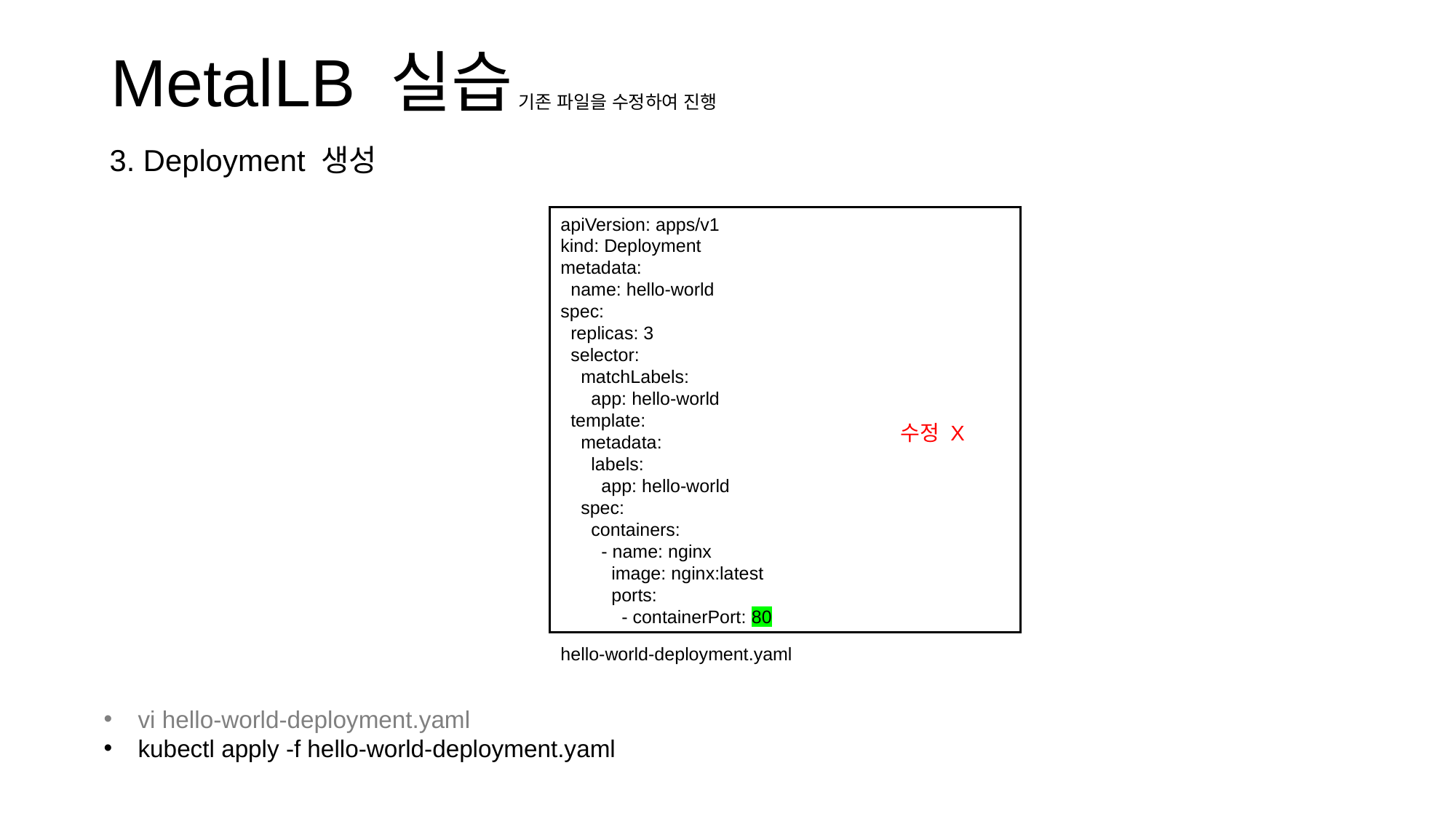

MetalLB 실습
기존 파일을 수정하여 진행
3. Deployment 생성
apiVersion: apps/v1
kind: Deployment
metadata:
  name: hello-world
spec:
  replicas: 3
  selector:
    matchLabels:
      app: hello-world
  template:
    metadata:
      labels:
        app: hello-world
    spec:
      containers:
        - name: nginx
          image: nginx:latest
          ports:
            - containerPort: 80
수정 X
hello-world-deployment.yaml
vi hello-world-deployment.yaml
kubectl apply -f hello-world-deployment.yaml